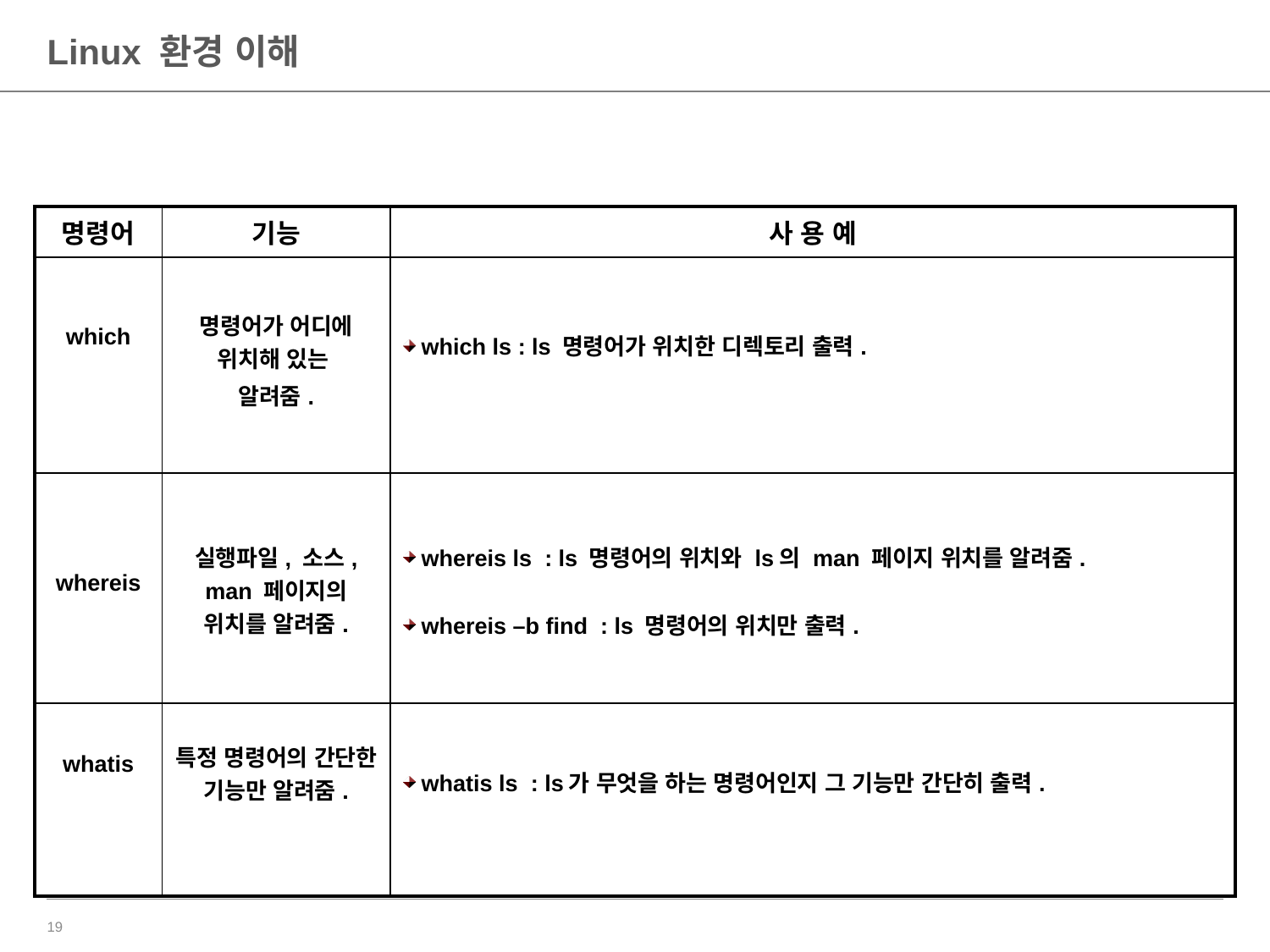

# Linux 환경 이해
| 명령어 | 기능 | 사 용 예 |
| --- | --- | --- |
| which | 명령어가 어디에 위치해 있는 알려줌. | which ls : ls 명령어가 위치한 디렉토리 출력. |
| whereis | 실행파일, 소스, man 페이지의 위치를 알려줌. | whereis ls : ls 명령어의 위치와 ls의 man 페이지 위치를 알려줌. whereis –b find : ls 명령어의 위치만 출력. |
| whatis | 특정 명령어의 간단한 기능만 알려줌. | whatis ls : ls가 무엇을 하는 명령어인지 그 기능만 간단히 출력. |